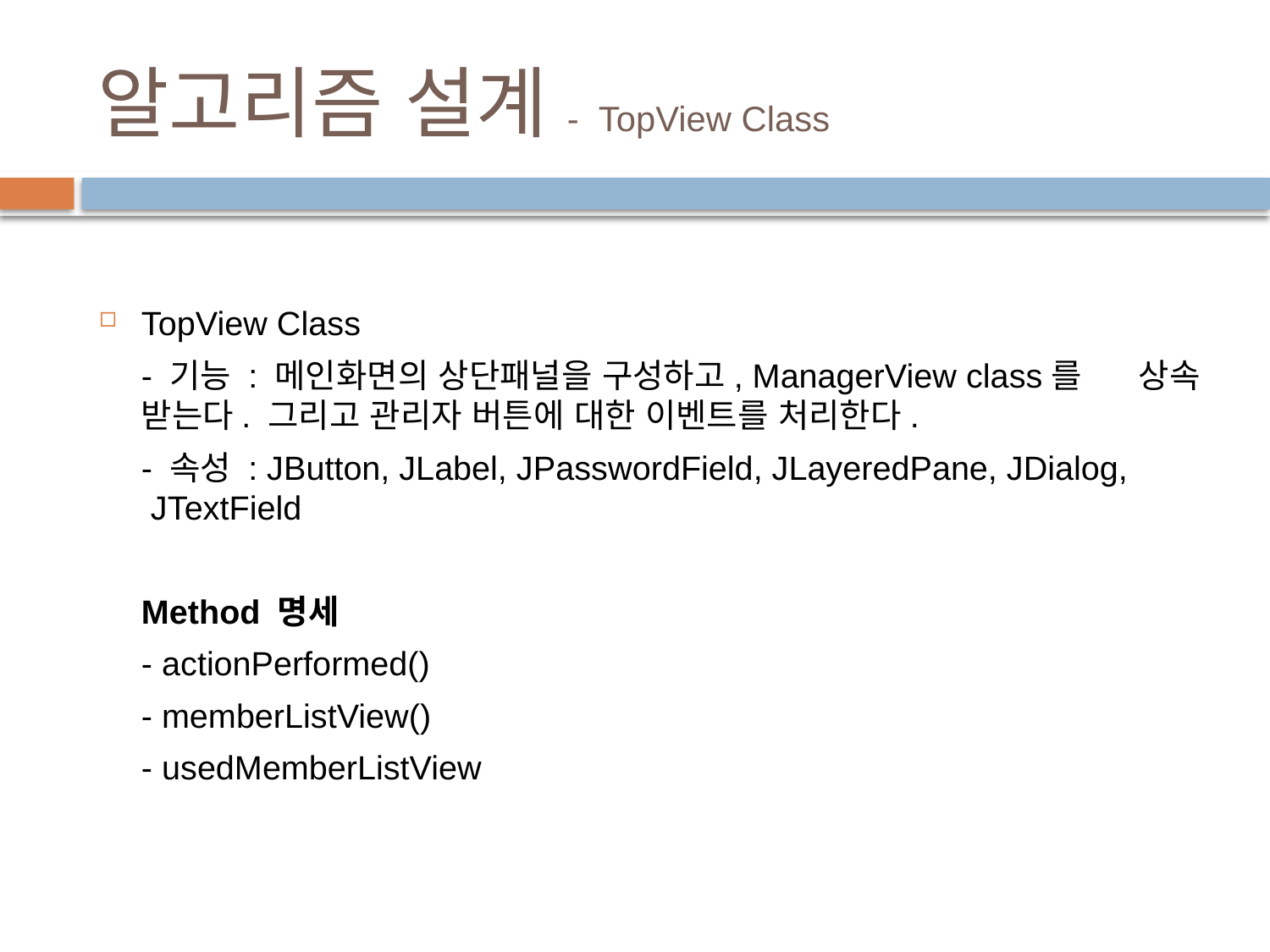

# 알고리즘 설계-  TopView Class
TopView Class
	- 기능 : 메인화면의 상단패널을 구성하고, ManagerView class를      상속 받는다. 그리고 관리자 버튼에 대한 이벤트를 처리한다.
	- 속성 : JButton, JLabel, JPasswordField, JLayeredPane, JDialog, 	 JTextField

	Method 명세
	- actionPerformed()
	- memberListView()
	- usedMemberListView